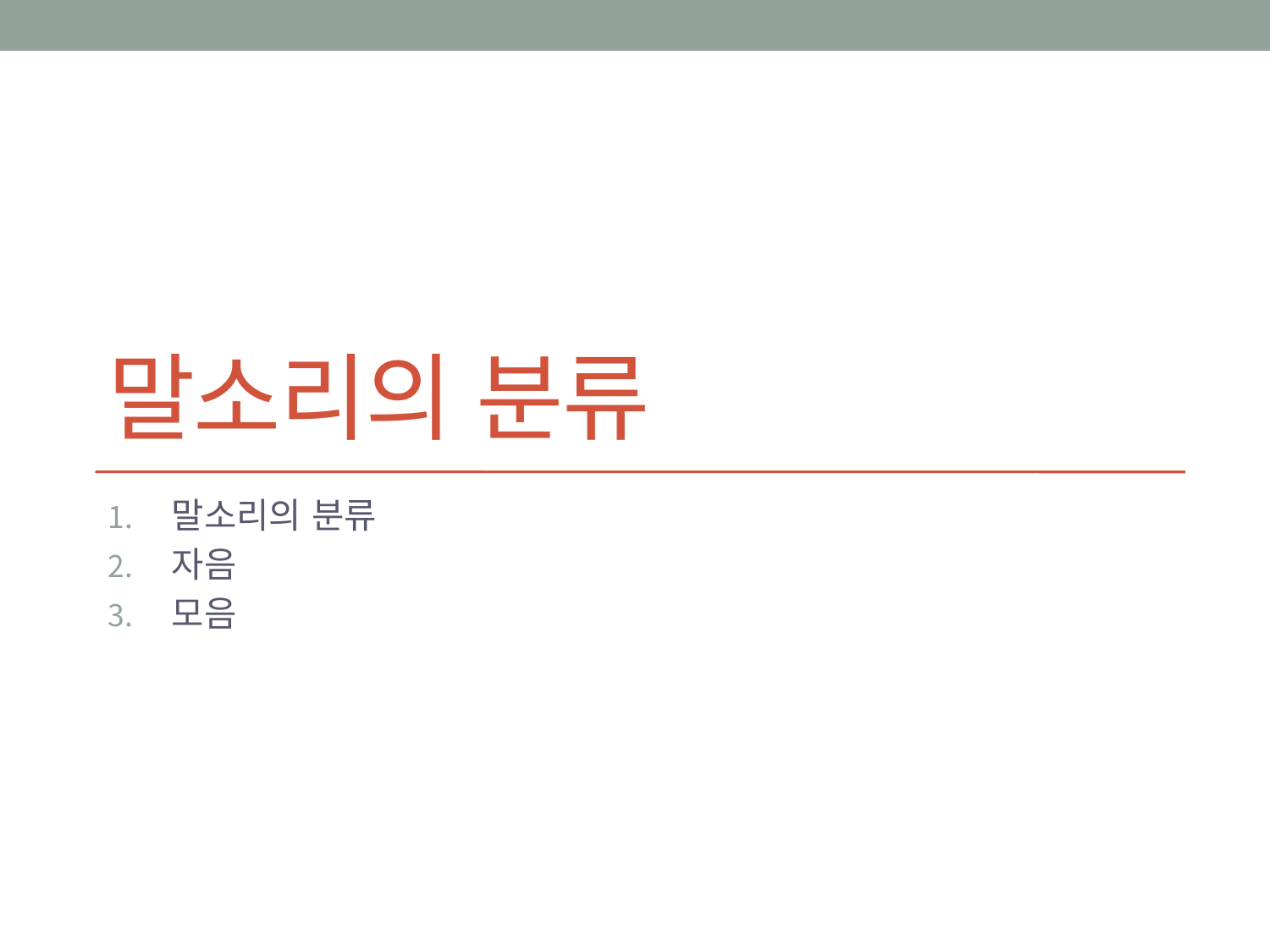

# 말소리의 분류
말소리의 분류
자음
모음